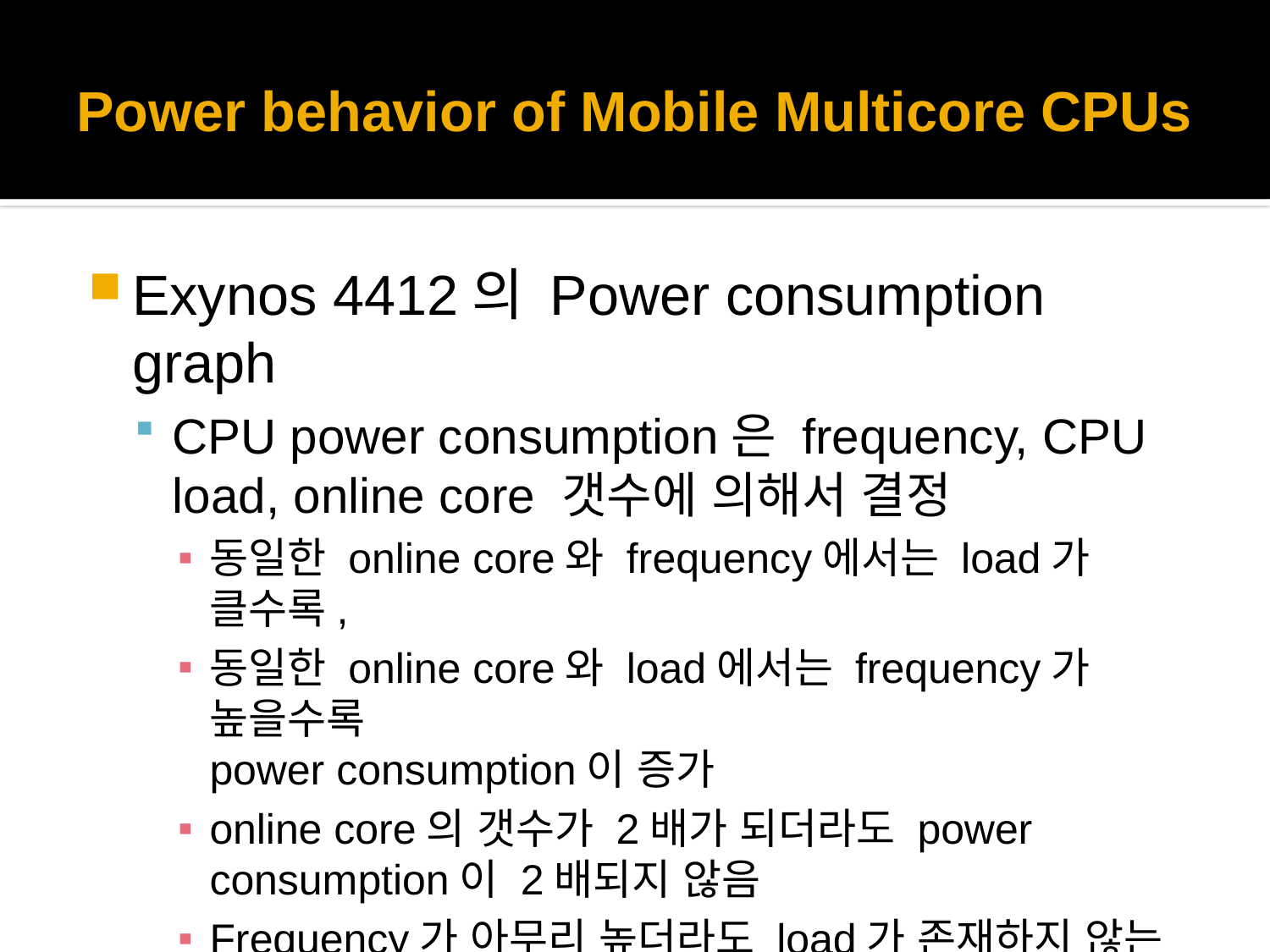

# Power behavior of Mobile Multicore CPUs
Exynos 4412의 Power consumption graph
CPU power consumption은 frequency, CPU load, online core 갯수에 의해서 결정
동일한 online core와 frequency에서는 load가 클수록,
동일한 online core와 load에서는 frequency가 높을수록
power consumption이 증가
online core의 갯수가 2배가 되더라도 power consumption이 2배되지 않음
Frequency가 아무리 높더라도 load가 존재하지 않는 경우,
core off하는 것과 power consumption의 차이가 크지 않음